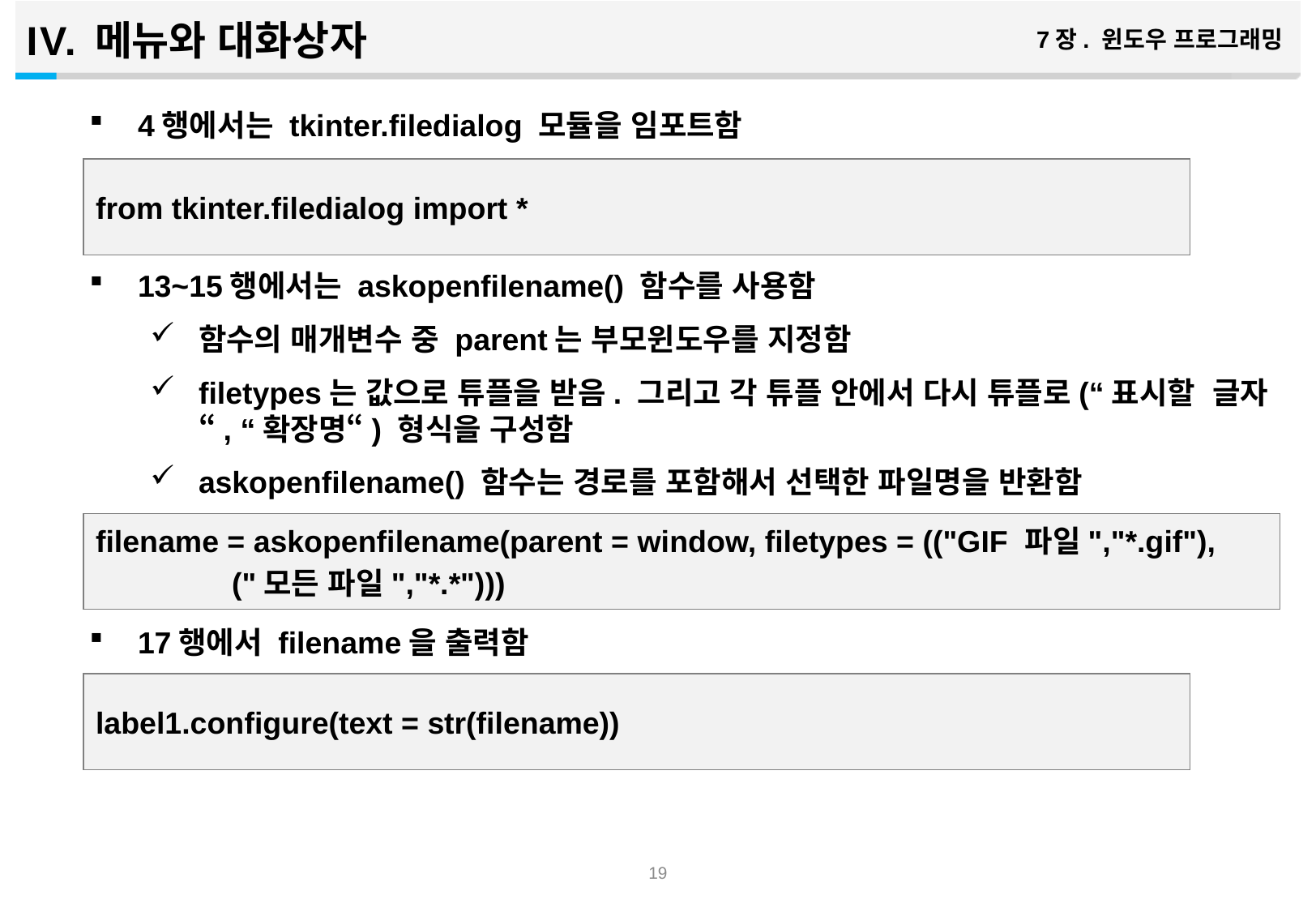

메뉴와 대화상자
7장. 윈도우 프로그래밍
4행에서는 tkinter.filedialog 모듈을 임포트함

13~15행에서는 askopenfilename() 함수를 사용함
함수의 매개변수 중 parent는 부모윈도우를 지정함
filetypes는 값으로 튜플을 받음. 그리고 각 튜플 안에서 다시 튜플로(“표시할  글자“, “확장명“) 형식을 구성함
askopenfilename() 함수는 경로를 포함해서 선택한 파일명을 반환함

17행에서 filename을 출력함

from tkinter.filedialog import *
filename = askopenfilename(parent = window, filetypes = (("GIF 파일","*.gif"),
                ("모든 파일","*.*")))
label1.configure(text = str(filename))
19